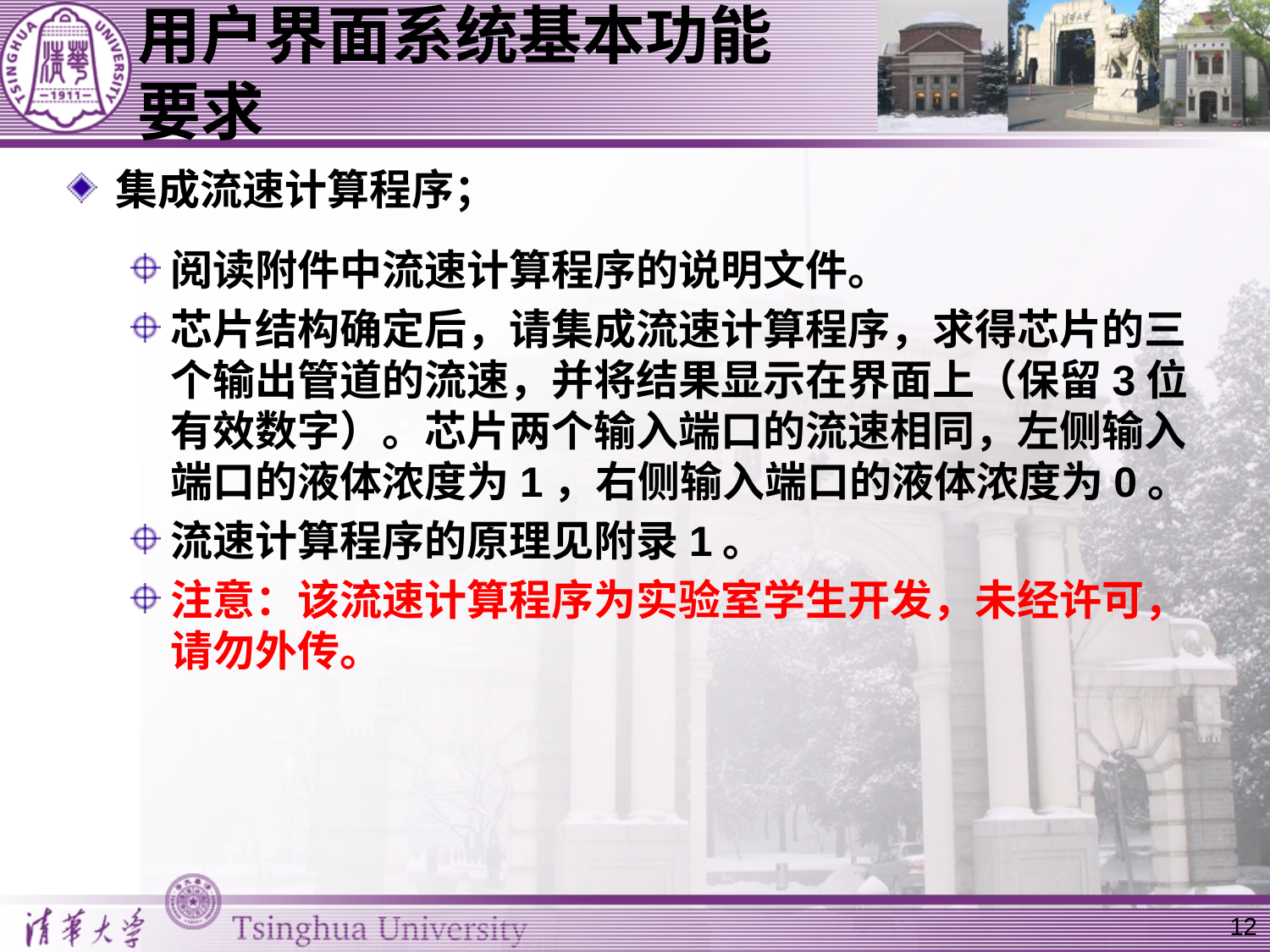

# 用户界面系统基本功能要求
集成流速计算程序；
阅读附件中流速计算程序的说明文件。
芯片结构确定后，请集成流速计算程序，求得芯片的三个输出管道的流速，并将结果显示在界面上（保留3位有效数字）。芯片两个输入端口的流速相同，左侧输入端口的液体浓度为1，右侧输入端口的液体浓度为0。
流速计算程序的原理见附录1。
注意：该流速计算程序为实验室学生开发，未经许可，请勿外传。

12